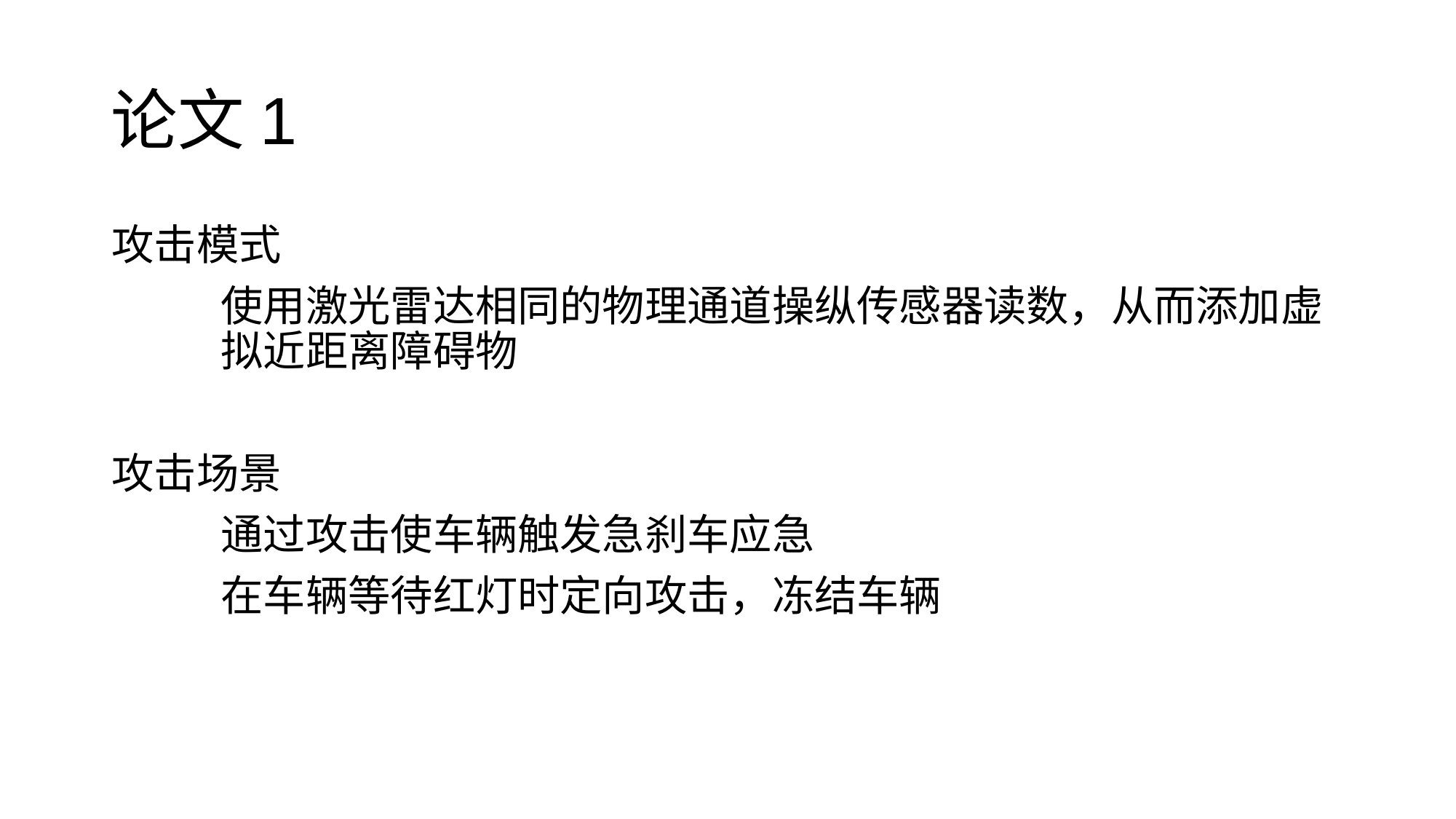

# 论文1
攻击模式
	使用激光雷达相同的物理通道操纵传感器读数，从而添加虚	拟近距离障碍物

攻击场景
	通过攻击使车辆触发急刹车应急
	在车辆等待红灯时定向攻击，冻结车辆